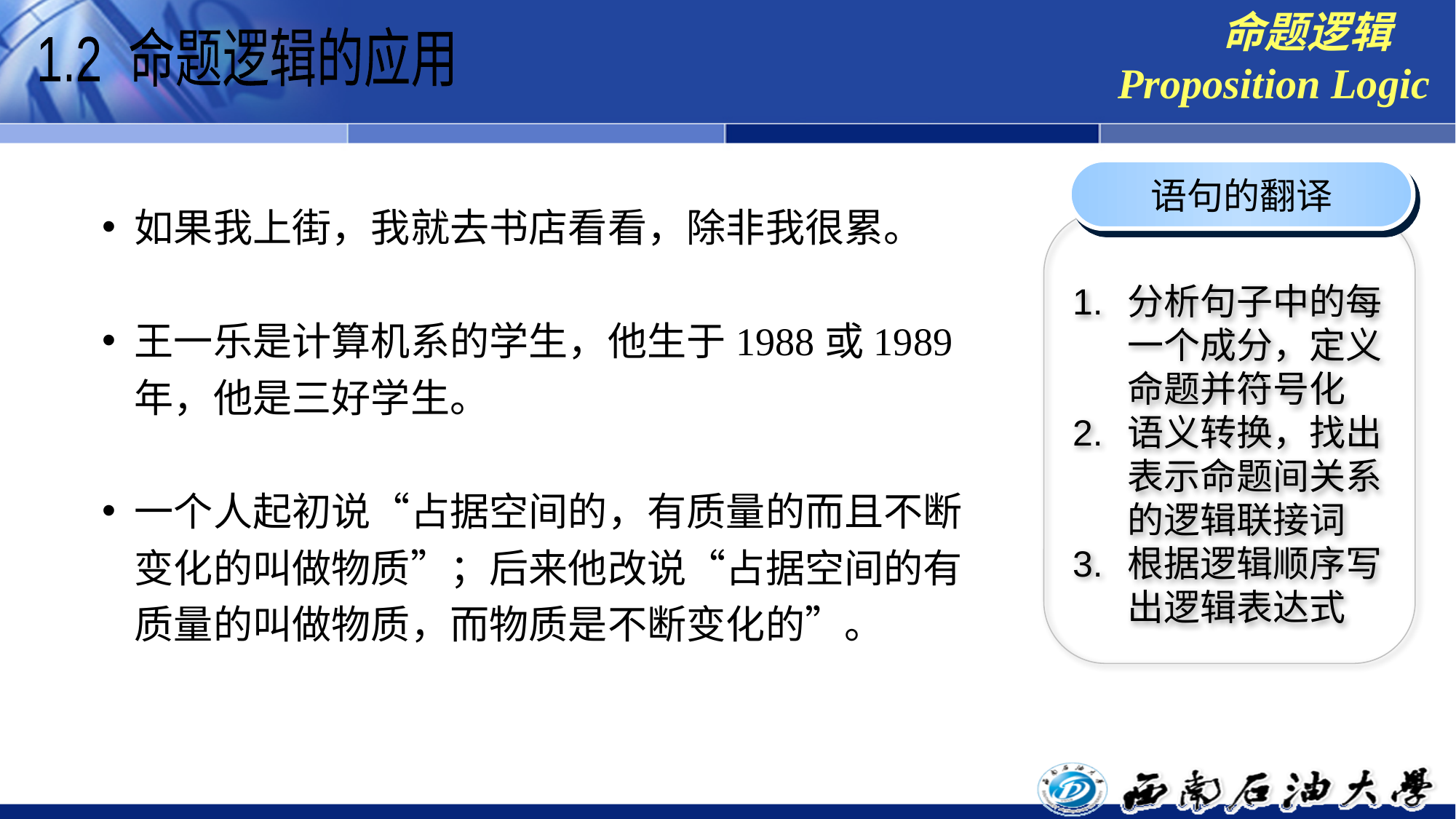

命题逻辑
Proposition Logic
1.2  命题逻辑的应用
语句的翻译
如果我上街，我就去书店看看，除非我很累。

王一乐是计算机系的学生，他生于1988或1989年，他是三好学生。

一个人起初说“占据空间的，有质量的而且不断变化的叫做物质”；后来他改说“占据空间的有质量的叫做物质，而物质是不断变化的”。

分析句子中的每一个成分，定义命题并符号化
语义转换，找出表示命题间关系的逻辑联接词
根据逻辑顺序写出逻辑表达式